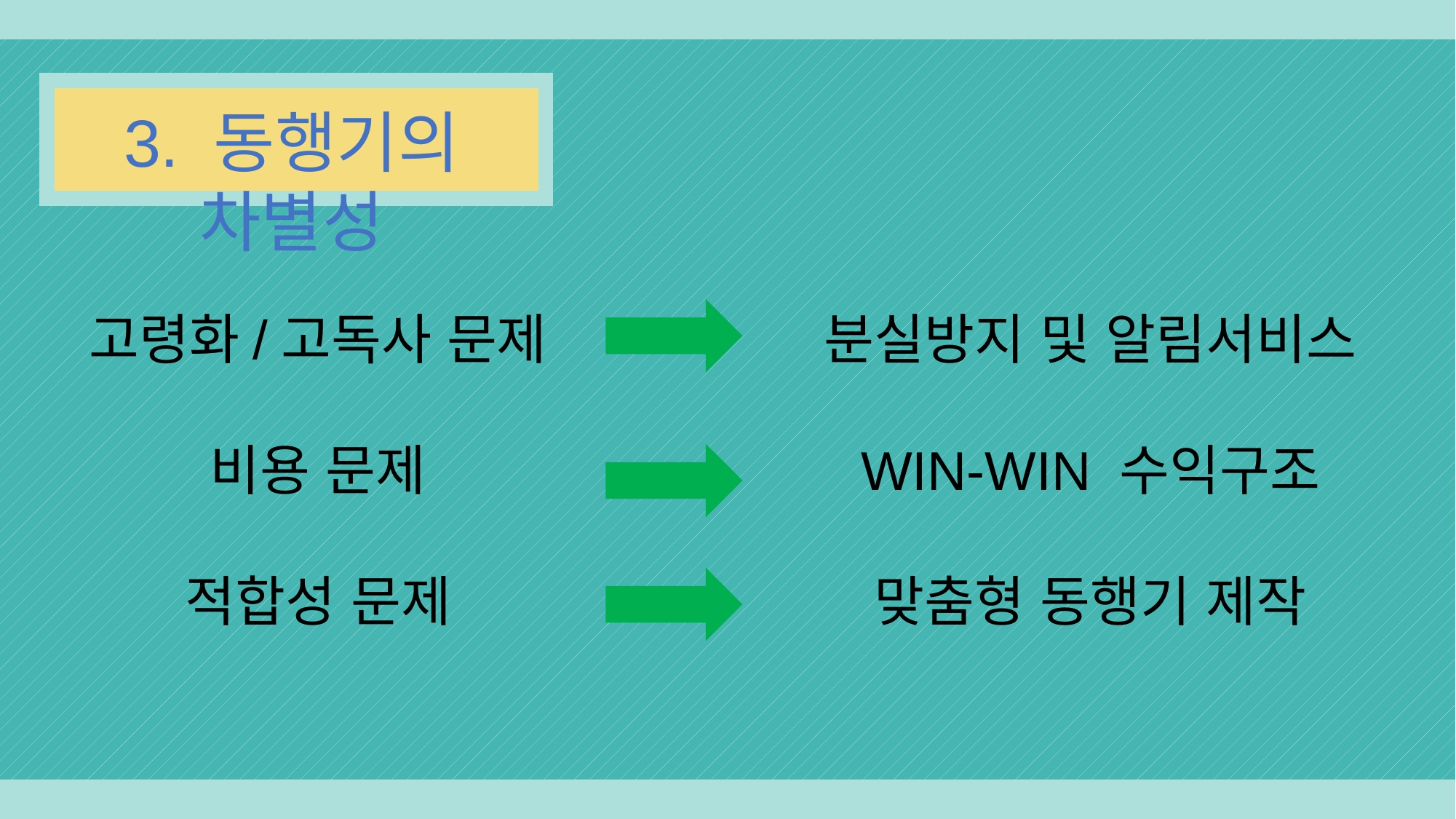

3. 동행기의 차별성
고령화/고독사 문제

비용 문제

적합성 문제

분실방지 및 알림서비스

WIN-WIN 수익구조

맞춤형 동행기 제작